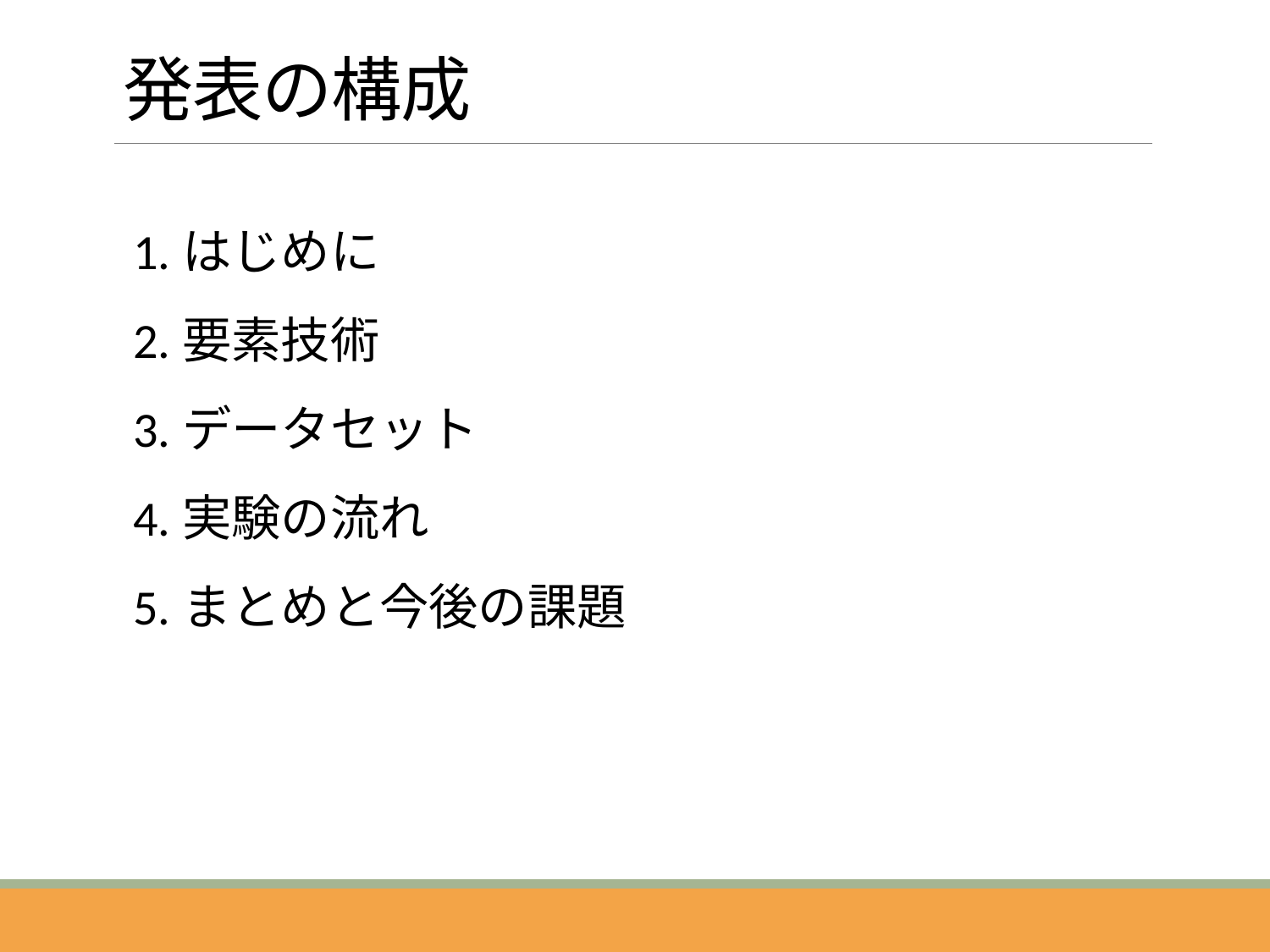

# 発表の構成
1.はじめに
2.要素技術
3.データセット
4.実験の流れ
5.まとめと今後の課題
2